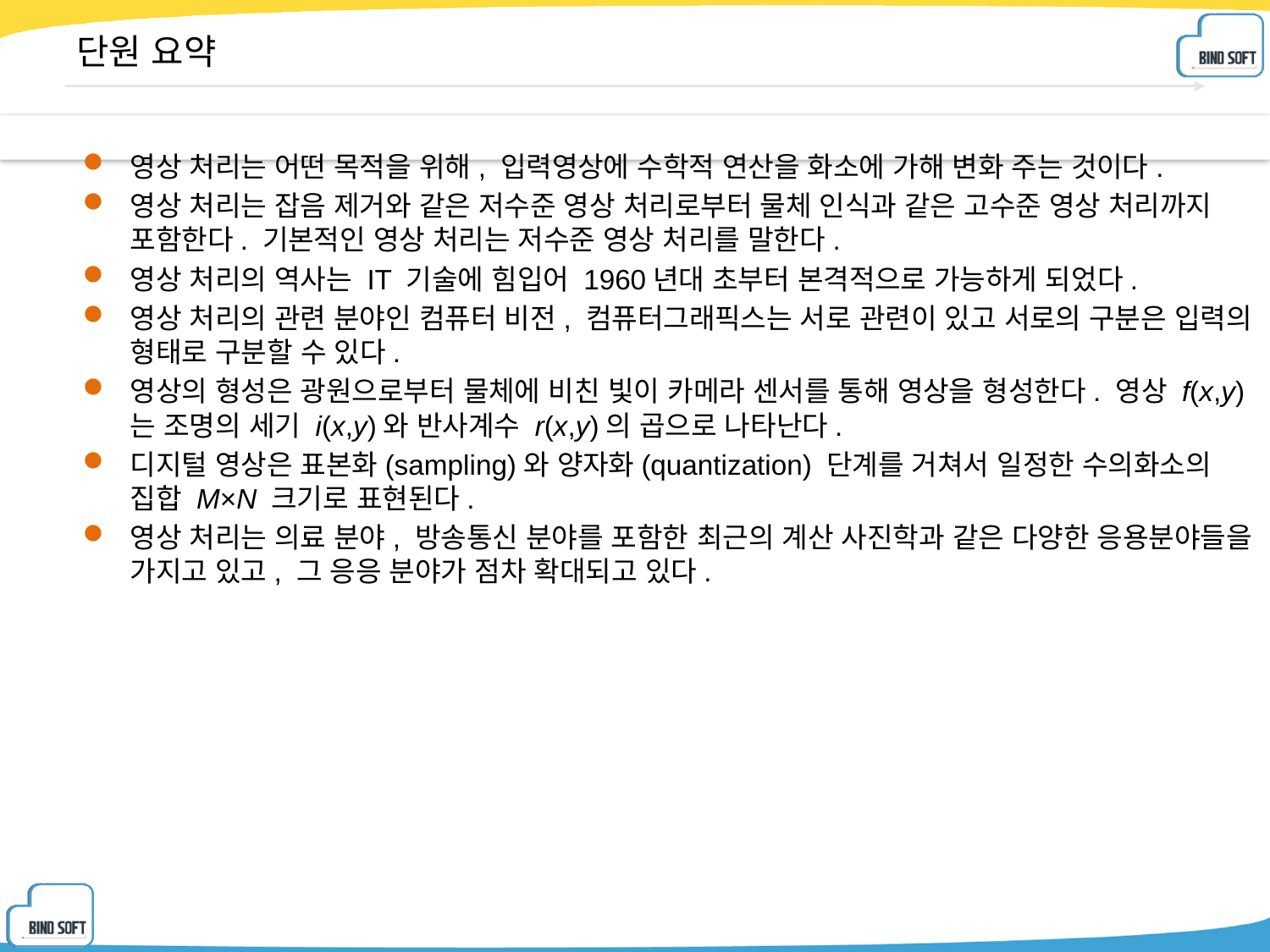

# 단원 요약
영상 처리는 어떤 목적을 위해, 입력영상에 수학적 연산을 화소에 가해 변화 주는 것이다.
영상 처리는 잡음 제거와 같은 저수준 영상 처리로부터 물체 인식과 같은 고수준 영상 처리까지 포함한다. 기본적인 영상 처리는 저수준 영상 처리를 말한다.
영상 처리의 역사는 IT 기술에 힘입어 1960년대 초부터 본격적으로 가능하게 되었다.
영상 처리의 관련 분야인 컴퓨터 비전, 컴퓨터그래픽스는 서로 관련이 있고 서로의 구분은 입력의 형태로 구분할 수 있다.
영상의 형성은 광원으로부터 물체에 비친 빛이 카메라 센서를 통해 영상을 형성한다. 영상 f(x,y)는 조명의 세기 i(x,y)와 반사계수 r(x,y)의 곱으로 나타난다.
디지털 영상은 표본화(sampling)와 양자화(quantization) 단계를 거쳐서 일정한 수의화소의 집합 M×N 크기로 표현된다.
영상 처리는 의료 분야, 방송통신 분야를 포함한 최근의 계산 사진학과 같은 다양한 응용분야들을 가지고 있고, 그 응응 분야가 점차 확대되고 있다.